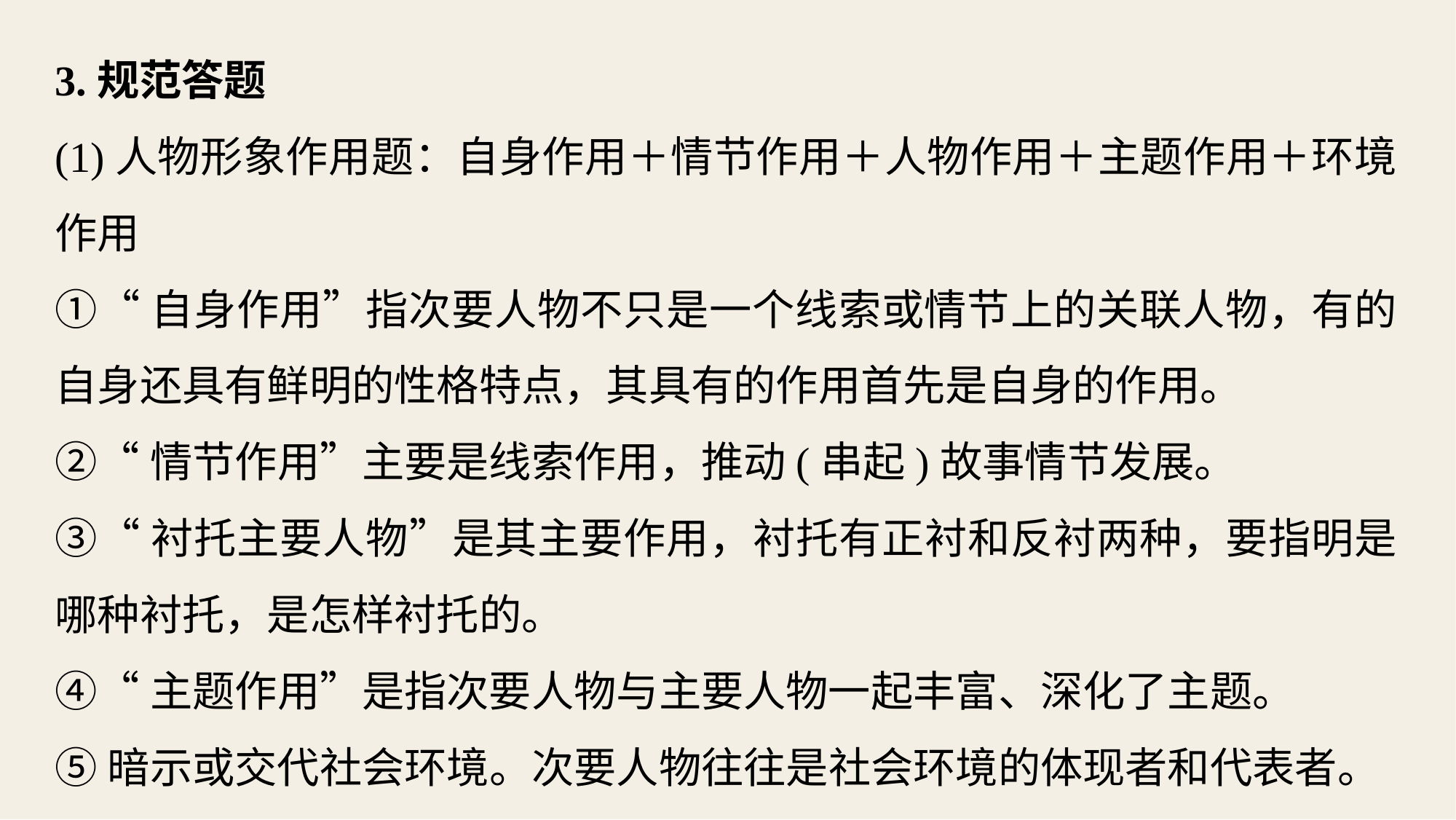

3.规范答题
(1)人物形象作用题：自身作用＋情节作用＋人物作用＋主题作用＋环境作用
①“自身作用”指次要人物不只是一个线索或情节上的关联人物，有的自身还具有鲜明的性格特点，其具有的作用首先是自身的作用。
②“情节作用”主要是线索作用，推动(串起)故事情节发展。
③“衬托主要人物”是其主要作用，衬托有正衬和反衬两种，要指明是哪种衬托，是怎样衬托的。
④“主题作用”是指次要人物与主要人物一起丰富、深化了主题。
⑤暗示或交代社会环境。次要人物往往是社会环境的体现者和代表者。